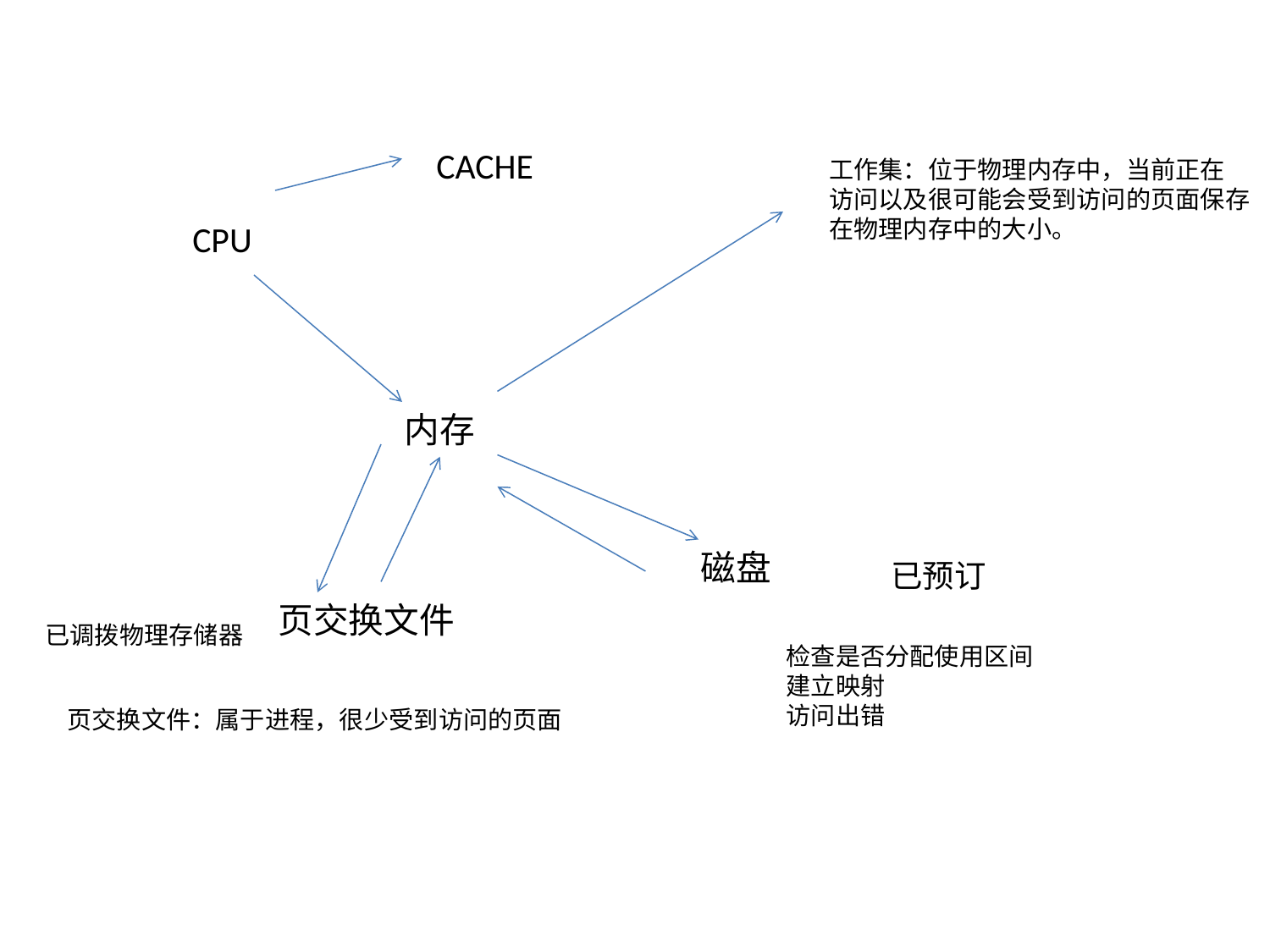

CACHE
工作集：位于物理内存中，当前正在
访问以及很可能会受到访问的页面保存
在物理内存中的大小。
CPU
内存
磁盘
已预订
页交换文件
已调拨物理存储器
检查是否分配使用区间
建立映射
访问出错
页交换文件：属于进程，很少受到访问的页面